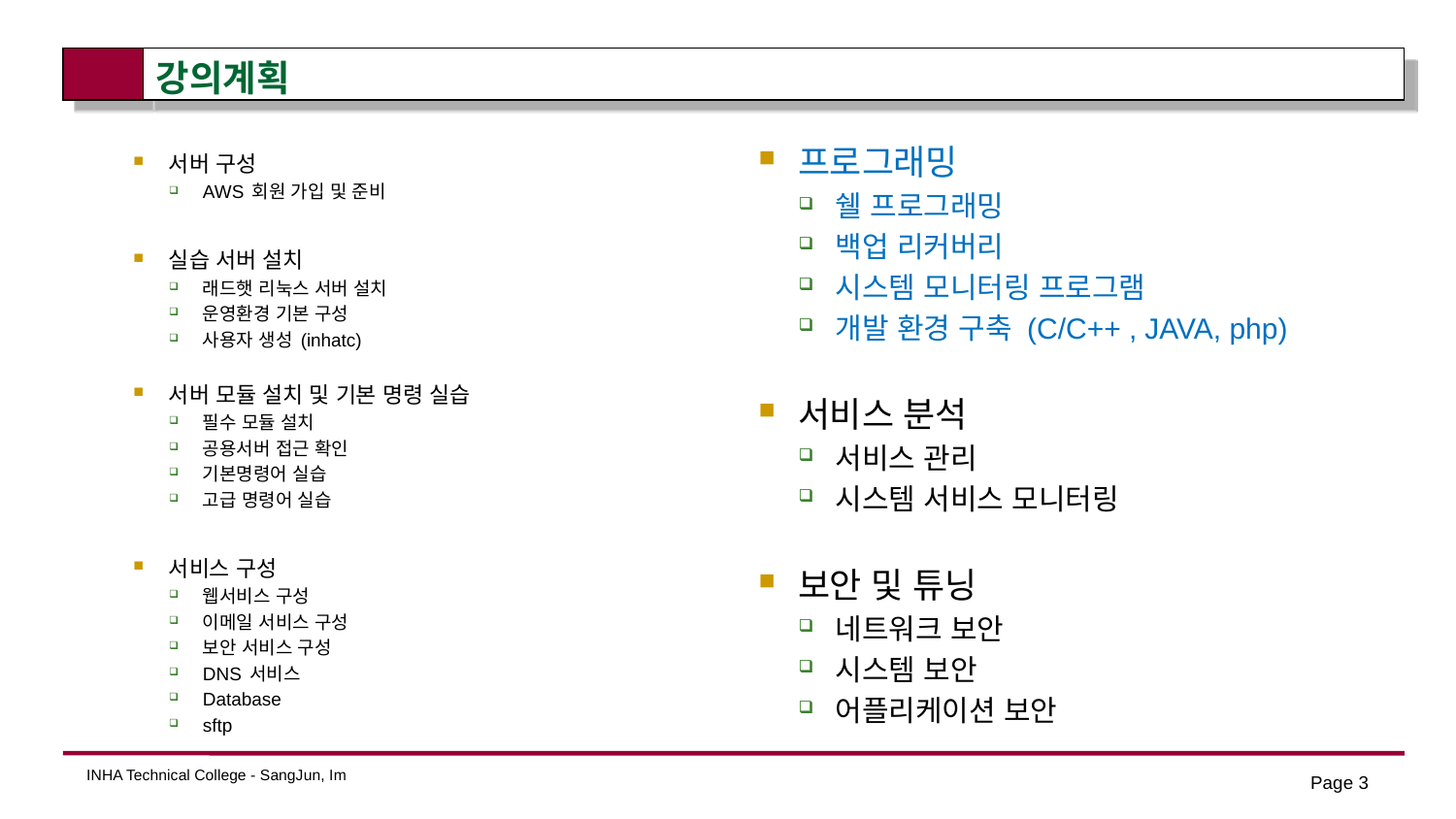

# 강의계획
프로그래밍
쉘 프로그래밍
백업 리커버리
시스템 모니터링 프로그램
개발 환경 구축 (C/C++ , JAVA, php)

서비스 분석
서비스 관리
시스템 서비스 모니터링

보안 및 튜닝
네트워크 보안
시스템 보안
어플리케이션 보안

서버 구성
AWS 회원 가입 및 준비

실습 서버 설치
래드햇 리눅스 서버 설치
운영환경 기본 구성
사용자 생성 (inhatc)

서버 모듈 설치 및 기본 명령 실습
필수 모듈 설치
공용서버 접근 확인
기본명령어 실습
고급 명령어 실습

서비스 구성
웹서비스 구성
이메일 서비스 구성
보안 서비스 구성
DNS 서비스
Database
sftp

Page 3